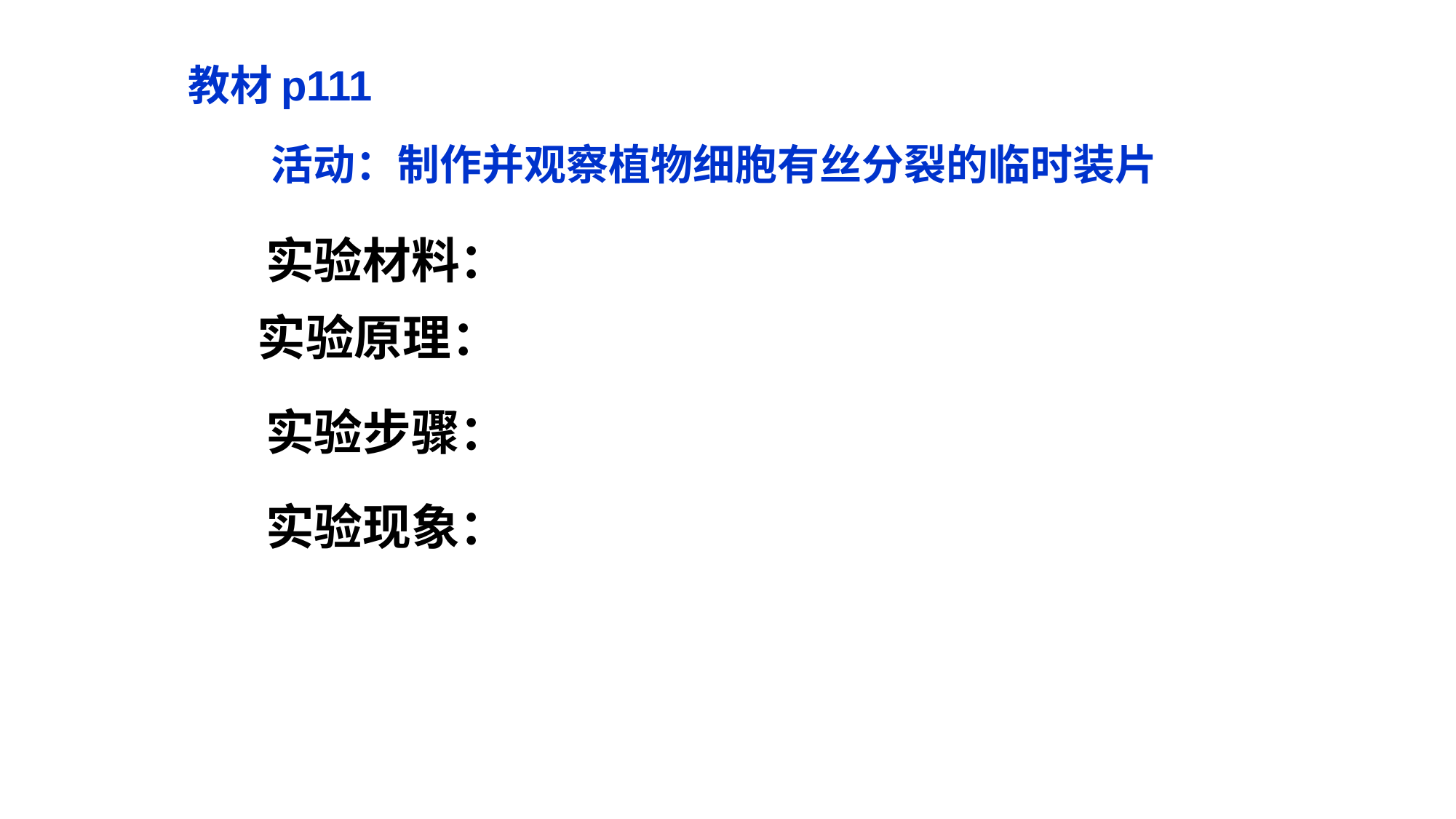

教材p111
活动：制作并观察植物细胞有丝分裂的临时装片
实验材料：
实验原理：
实验步骤：
实验现象：